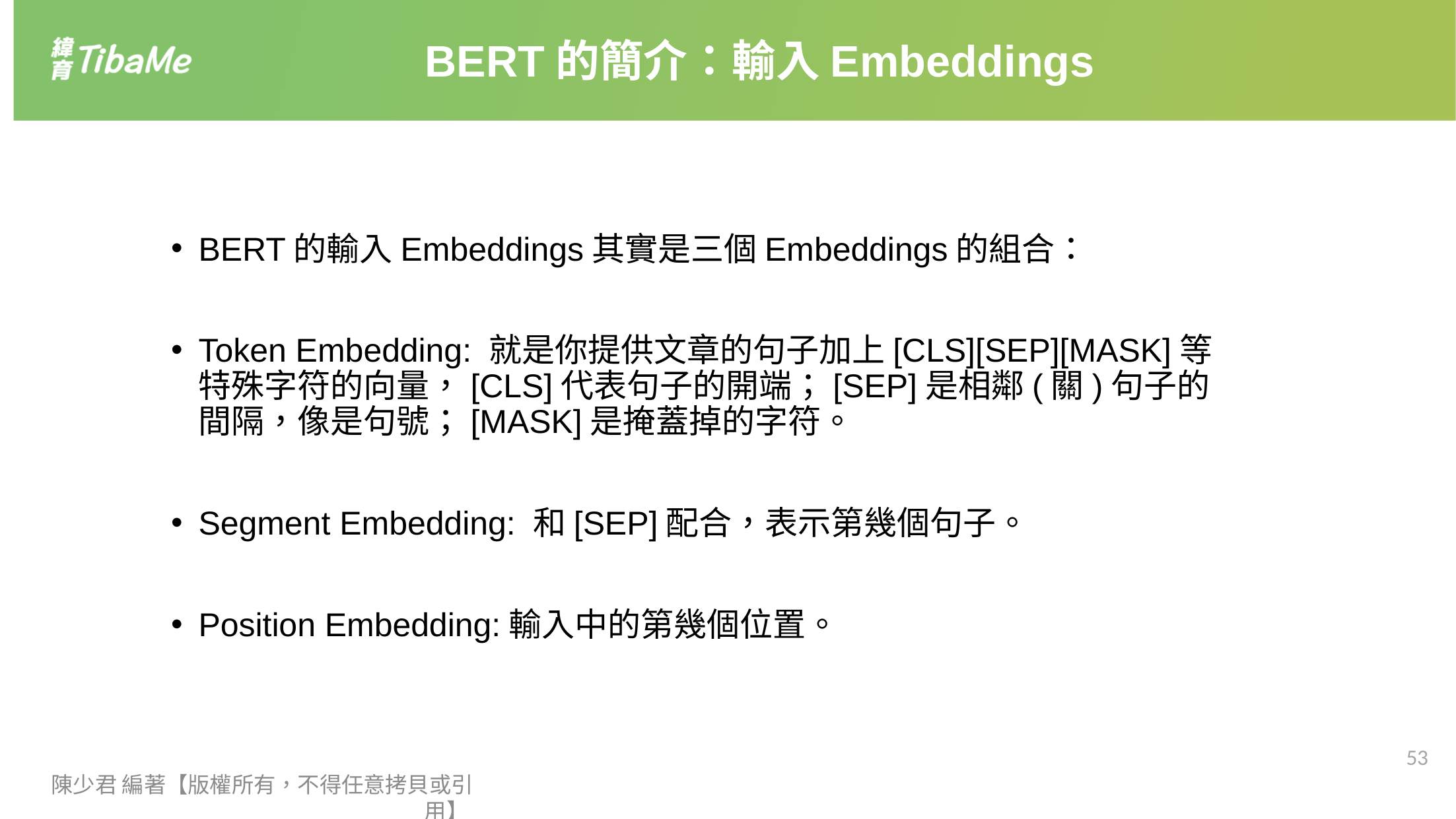

BERT的簡介：輸入Embeddings
BERT的輸入Embeddings其實是三個Embeddings的組合：

Token Embedding: 就是你提供文章的句子加上[CLS][SEP][MASK]等特殊字符的向量，[CLS]代表句子的開端；[SEP]是相鄰(關)句子的間隔，像是句號；[MASK]是掩蓋掉的字符。

Segment Embedding: 和[SEP]配合，表示第幾個句子。

Position Embedding:輸入中的第幾個位置。